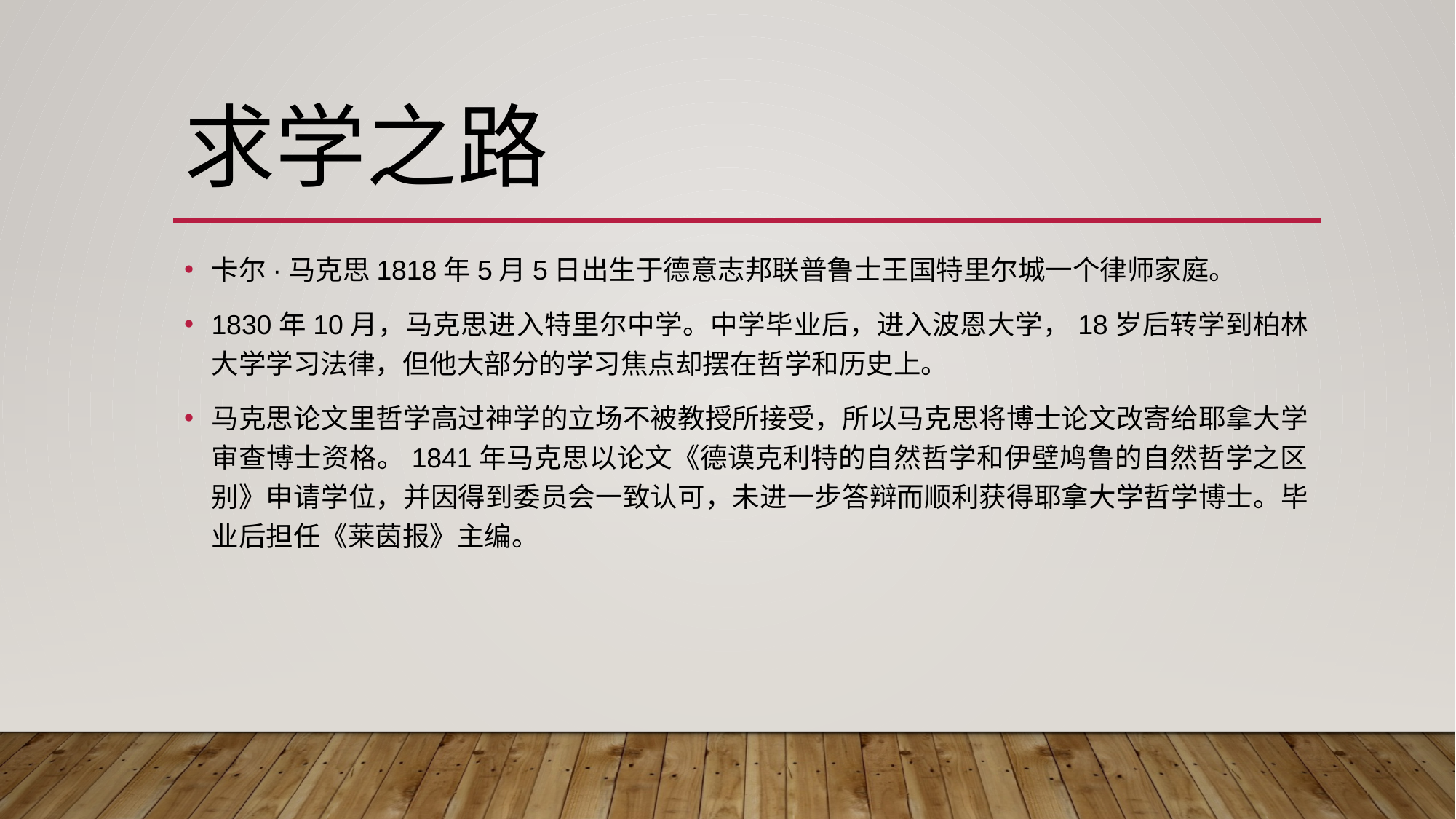

# 求学之路
卡尔·马克思1818年5月5日出生于德意志邦联普鲁士王国特里尔城一个律师家庭。
1830年10月，马克思进入特里尔中学。中学毕业后，进入波恩大学，18岁后转学到柏林大学学习法律，但他大部分的学习焦点却摆在哲学和历史上。
马克思论文里哲学高过神学的立场不被教授所接受，所以马克思将博士论文改寄给耶拿大学审查博士资格。1841年马克思以论文《德谟克利特的自然哲学和伊壁鸠鲁的自然哲学之区别》申请学位，并因得到委员会一致认可，未进一步答辩而顺利获得耶拿大学哲学博士。毕业后担任《莱茵报》主编。